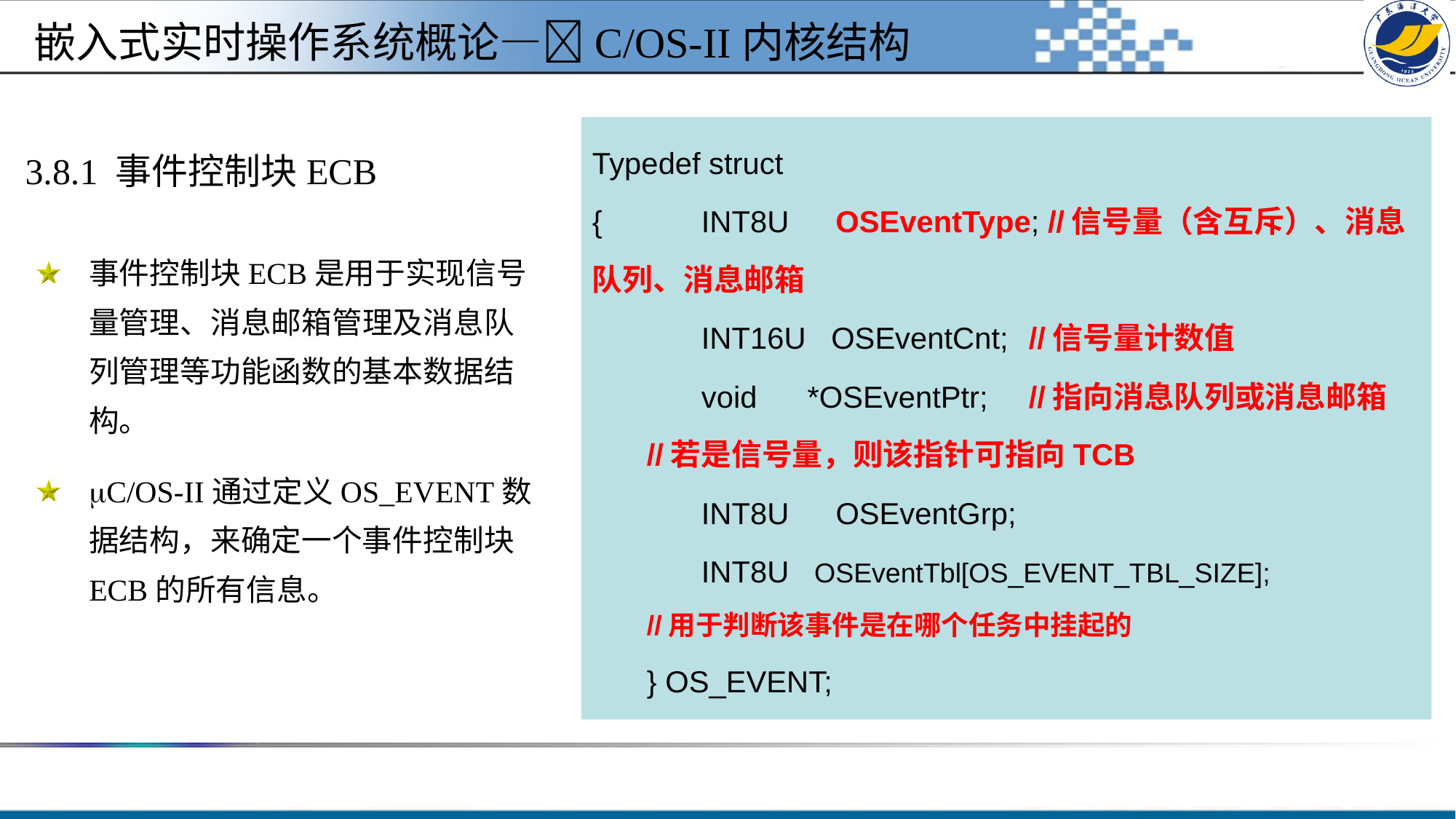

嵌入式实时操作系统概论—μC/OS-II内核结构
Typedef struct
{	INT8U	   OSEventType; //信号量（含互斥）、消息队列、消息邮箱
	INT16U   OSEventCnt;	//信号量计数值
	void      *OSEventPtr;	//指向消息队列或消息邮箱
//若是信号量，则该指针可指向TCB
	INT8U	   OSEventGrp;
	INT8U   OSEventTbl[OS_EVENT_TBL_SIZE];
//用于判断该事件是在哪个任务中挂起的
} OS_EVENT;
# 3.8.1 事件控制块ECB
事件控制块ECB是用于实现信号量管理、消息邮箱管理及消息队列管理等功能函数的基本数据结构。
μC/OS-II通过定义OS_EVENT数据结构，来确定一个事件控制块ECB的所有信息。
61